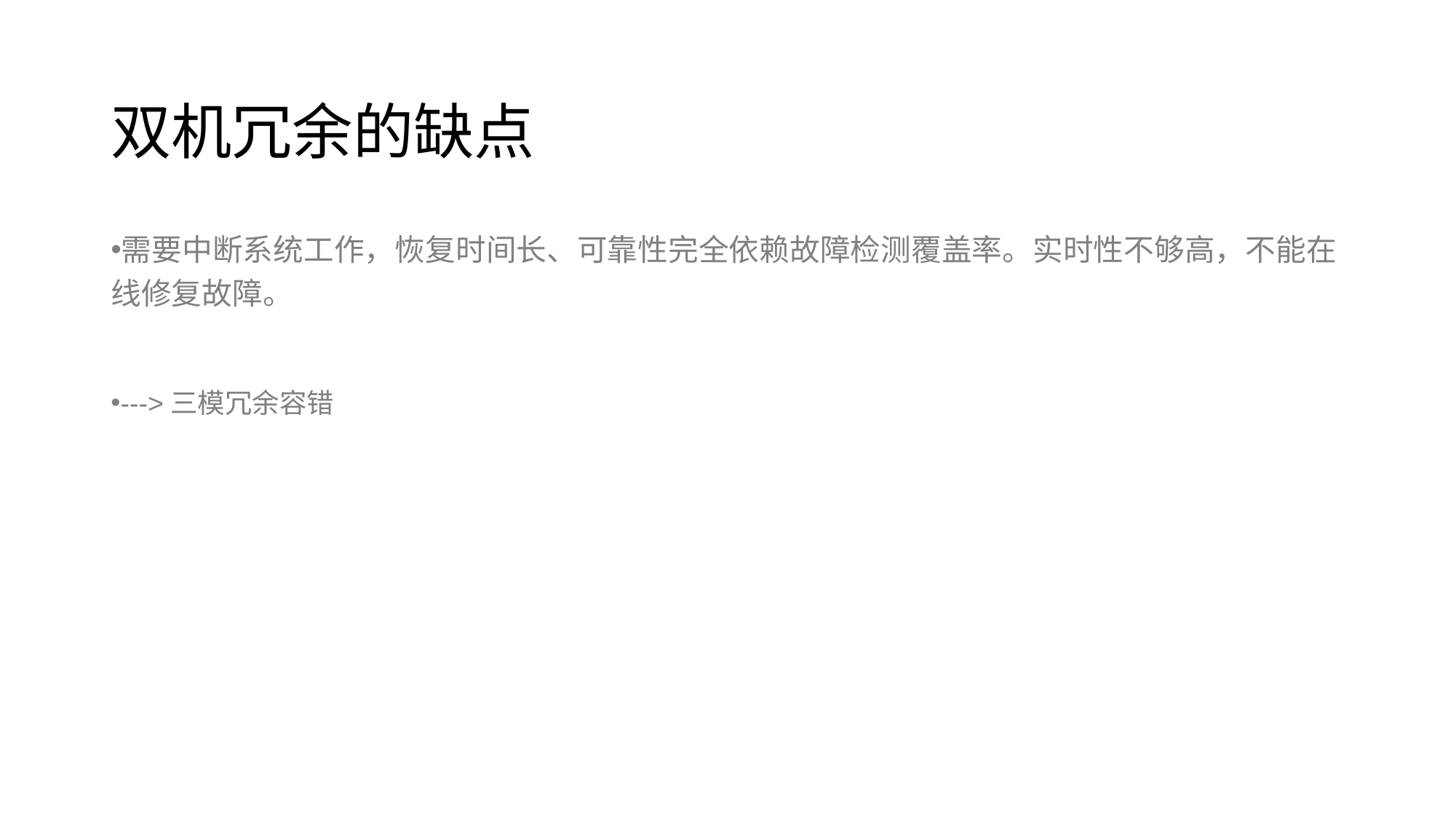

# 双机冗余的缺点
需要中断系统工作，恢复时间长、可靠性完全依赖故障检测覆盖率。实时性不够高，不能在线修复故障。

--->三模冗余容错